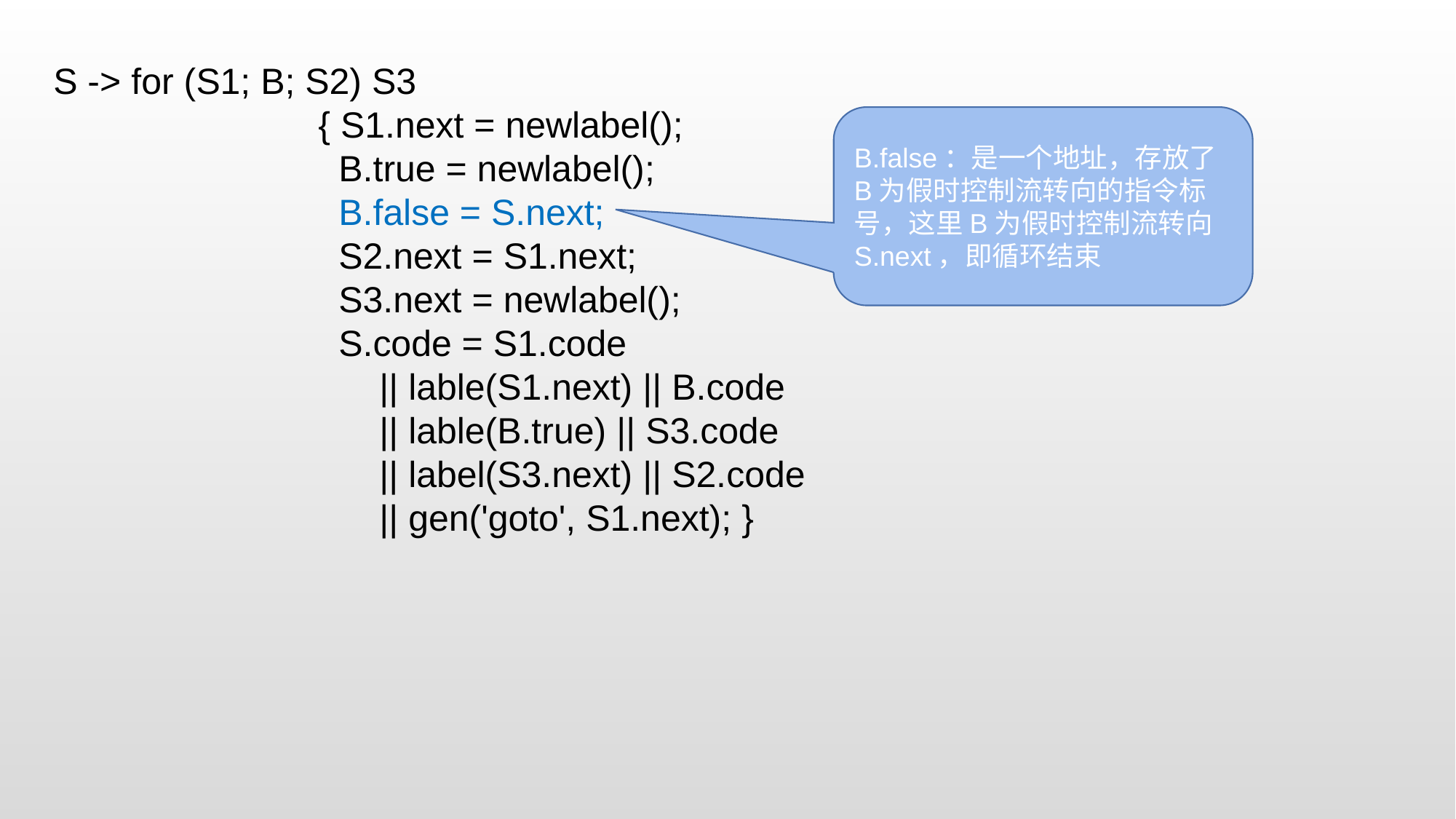

S -> for (S1; B; S2) S3
                          { S1.next = newlabel();
                            B.true = newlabel();
                            B.false = S.next;
                            S2.next = S1.next;
                            S3.next = newlabel();
                            S.code = S1.code
                                || lable(S1.next) || B.code
                                || lable(B.true) || S3.code
                                || label(S3.next) || S2.code
                                || gen('goto', S1.next); }
B.false：是一个地址，存放了B为假时控制流转向的指令标号，这里B为假时控制流转向S.next，即循环结束